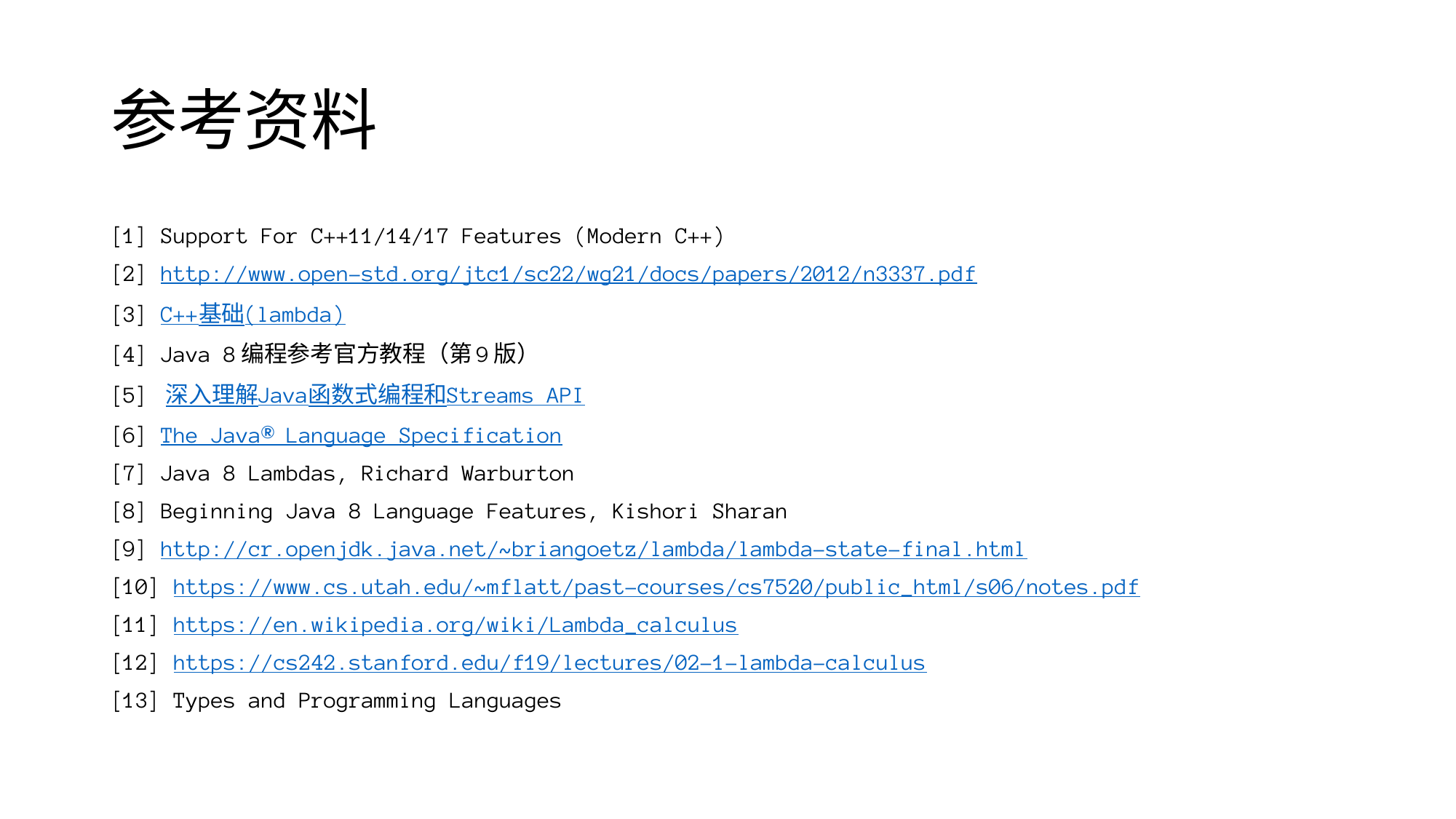

# 参考资料
[1] Support For C++11/14/17 Features (Modern C++)
[2] http://www.open-std.org/jtc1/sc22/wg21/docs/papers/2012/n3337.pdf
[3] C++基础(lambda)
[4] Java 8编程参考官方教程（第9版）
[5] 深入理解Java函数式编程和Streams API
[6] The Java® Language Specification
[7] Java 8 Lambdas, Richard Warburton
[8] Beginning Java 8 Language Features, Kishori Sharan
[9] http://cr.openjdk.java.net/~briangoetz/lambda/lambda-state-final.html
[10] https://www.cs.utah.edu/~mflatt/past-courses/cs7520/public_html/s06/notes.pdf
[11] https://en.wikipedia.org/wiki/Lambda_calculus
[12] https://cs242.stanford.edu/f19/lectures/02-1-lambda-calculus
[13] Types and Programming Languages